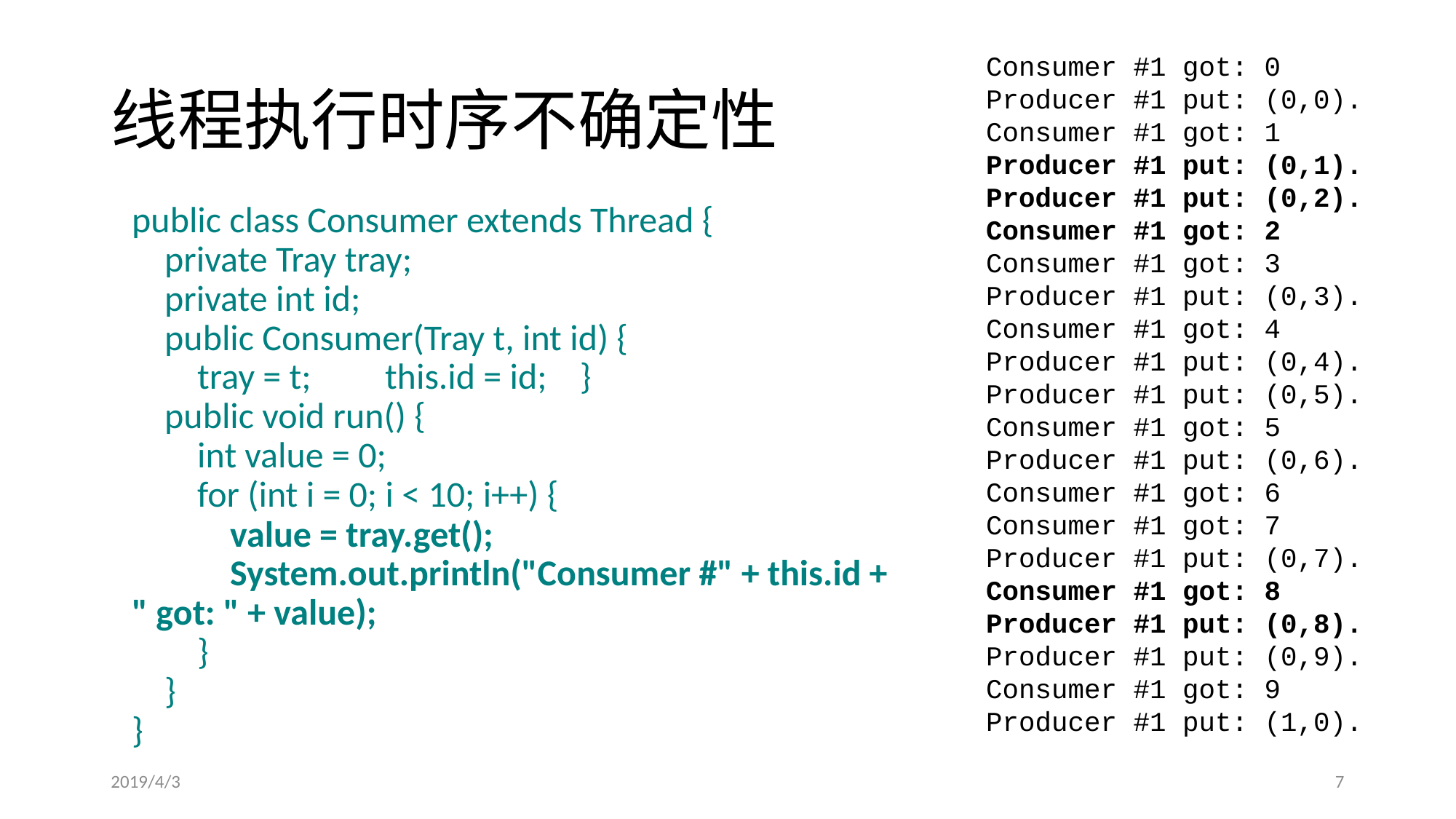

# 线程执行时序不确定性
Consumer #1 got: 0
Producer #1 put: (0,0).
Consumer #1 got: 1
Producer #1 put: (0,1).
Producer #1 put: (0,2).
Consumer #1 got: 2
Consumer #1 got: 3
Producer #1 put: (0,3).
Consumer #1 got: 4
Producer #1 put: (0,4).
Producer #1 put: (0,5).
Consumer #1 got: 5
Producer #1 put: (0,6).
Consumer #1 got: 6
Consumer #1 got: 7
Producer #1 put: (0,7).
Consumer #1 got: 8
Producer #1 put: (0,8).
Producer #1 put: (0,9).
Consumer #1 got: 9
Producer #1 put: (1,0).
public class Consumer extends Thread {
    private Tray tray;
    private int id;
    public Consumer(Tray t, int id) {
        tray = t;         this.id = id;    }
    public void run() {
        int value = 0;
        for (int i = 0; i < 10; i++) {
            value = tray.get();
            System.out.println("Consumer #" + this.id + " got: " + value);
        }
    }
}
2019/4/3
7